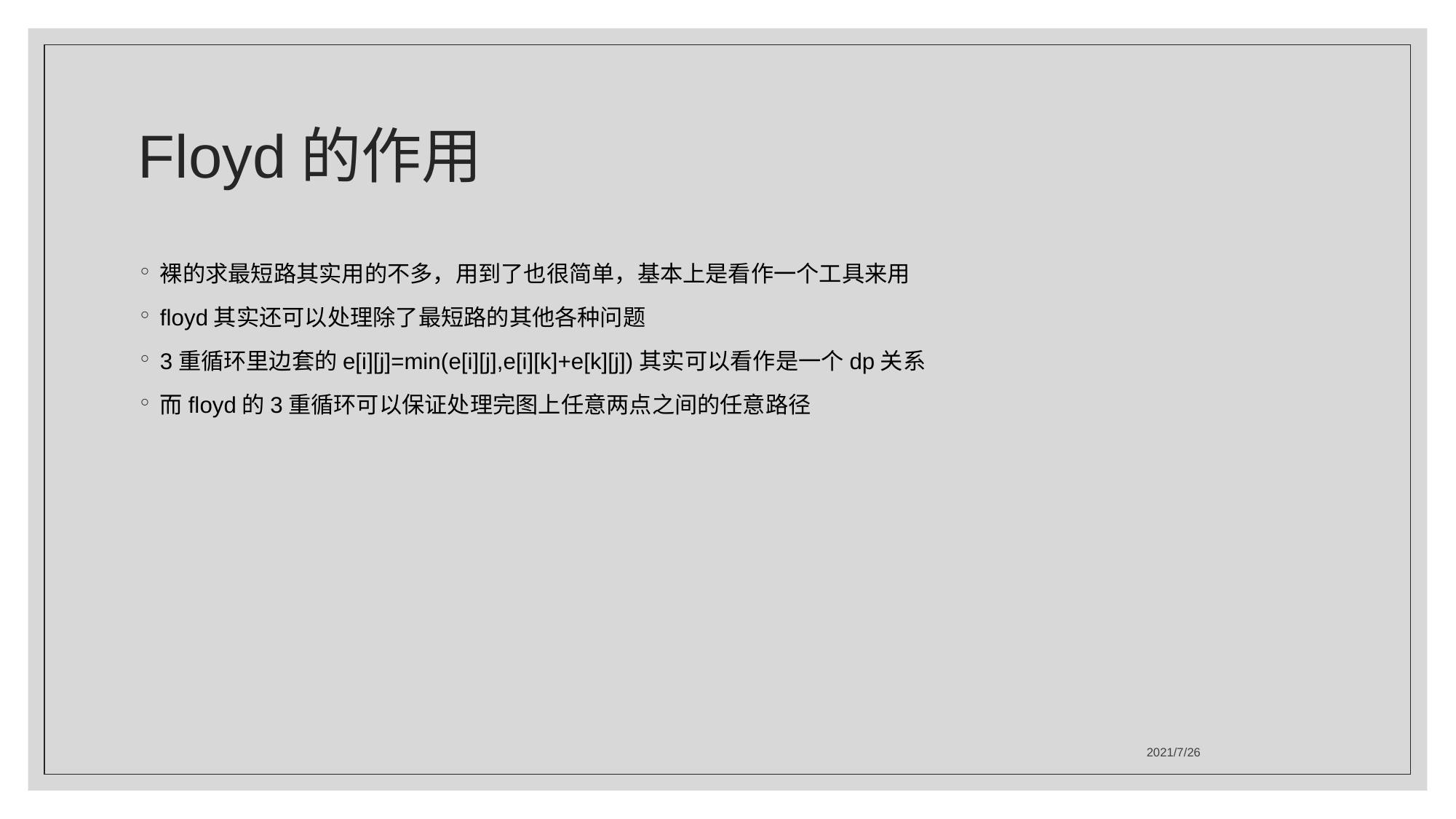

# Floyd的作用
裸的求最短路其实用的不多，用到了也很简单，基本上是看作一个工具来用
floyd其实还可以处理除了最短路的其他各种问题
3重循环里边套的e[i][j]=min(e[i][j],e[i][k]+e[k][j])其实可以看作是一个dp关系
而floyd的3重循环可以保证处理完图上任意两点之间的任意路径
2021/7/26